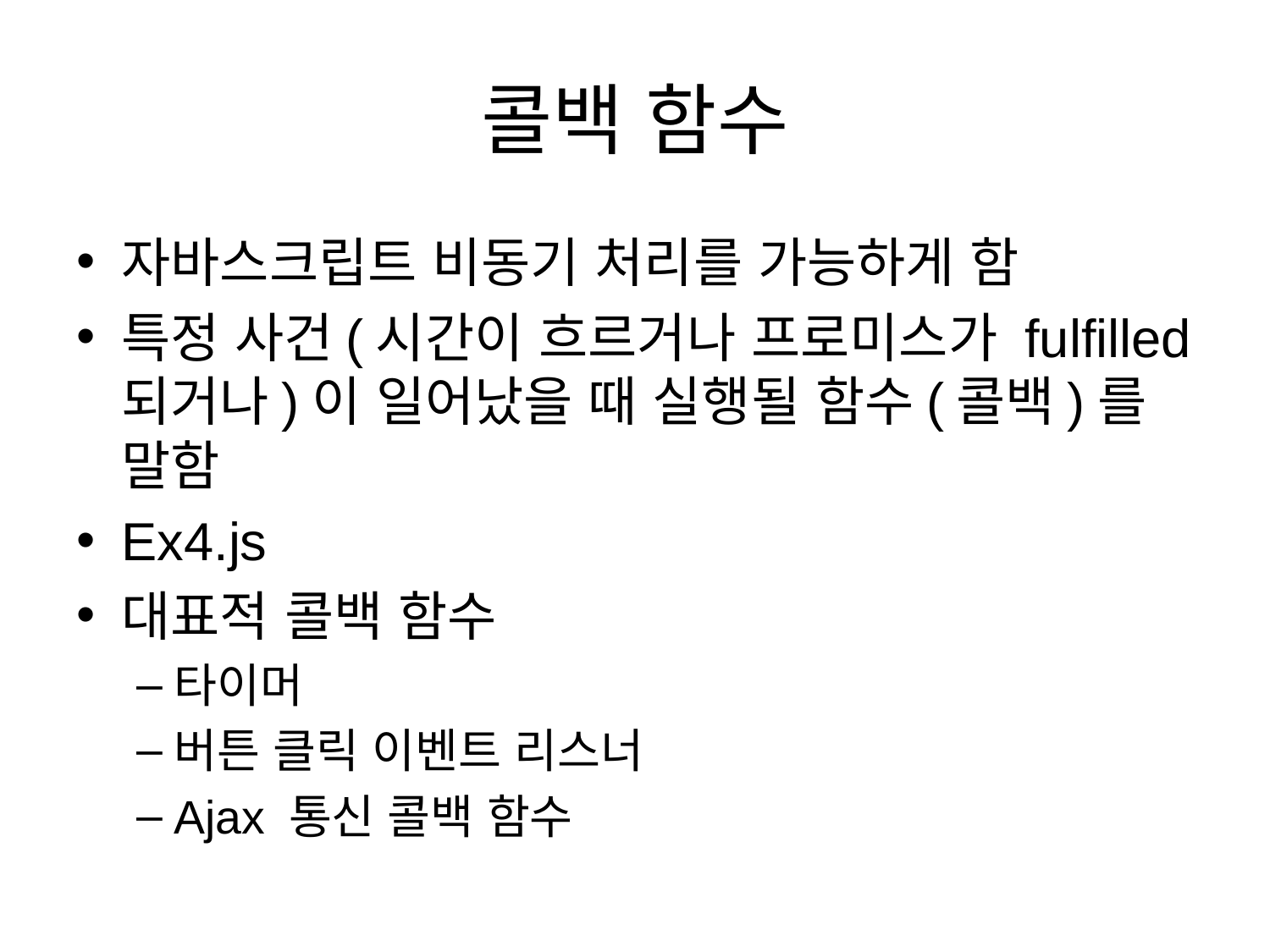

# 콜백 함수
자바스크립트 비동기 처리를 가능하게 함
특정 사건(시간이 흐르거나 프로미스가 fulfilled되거나)이 일어났을 때 실행될 함수(콜백)를 말함
Ex4.js
대표적 콜백 함수
타이머
버튼 클릭 이벤트 리스너
Ajax 통신 콜백 함수